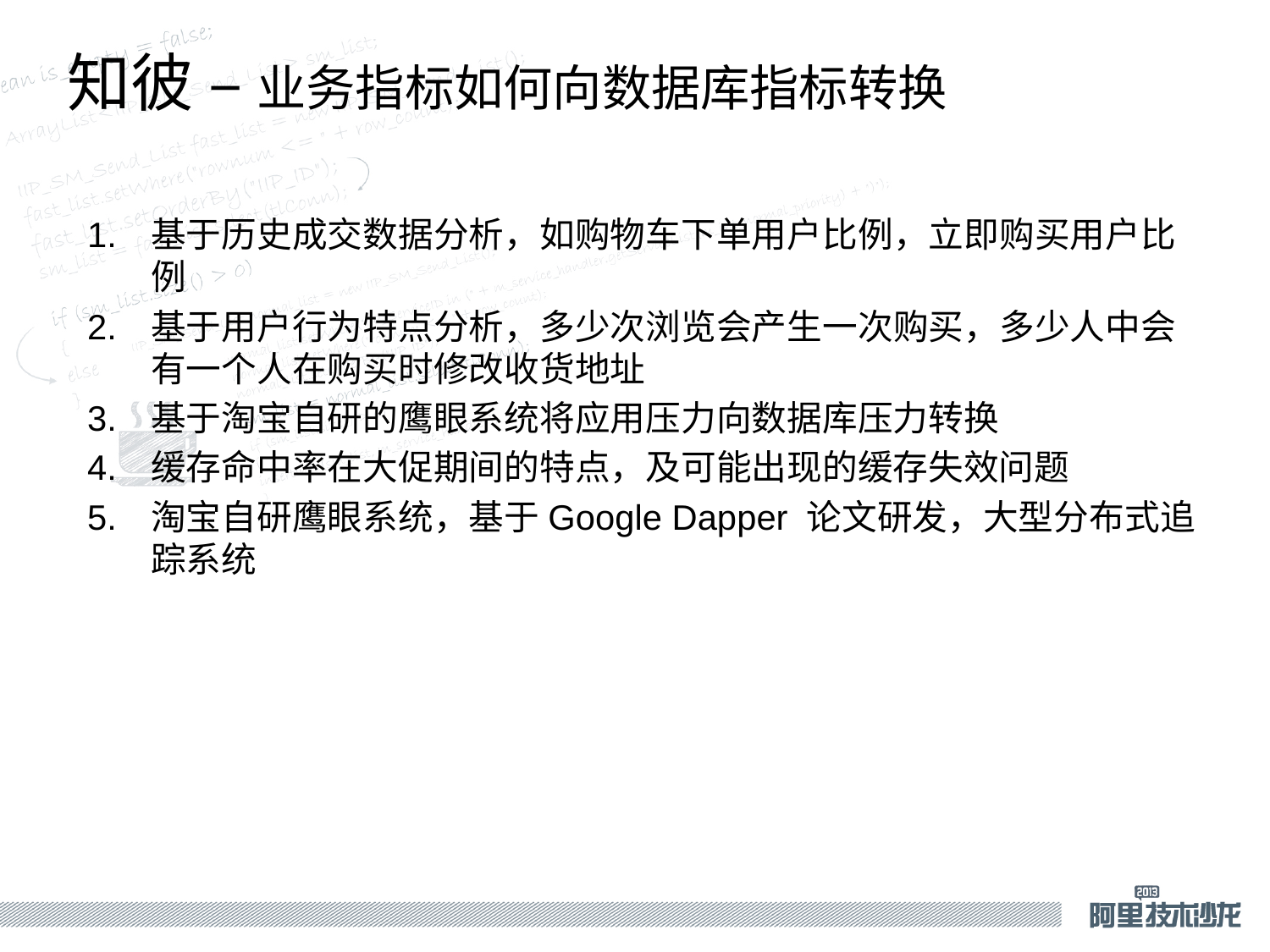

知彼 – 业务指标如何向数据库指标转换

基于历史成交数据分析，如购物车下单用户比例，立即购买用户比例
基于用户行为特点分析，多少次浏览会产生一次购买，多少人中会有一个人在购买时修改收货地址
基于淘宝自研的鹰眼系统将应用压力向数据库压力转换
缓存命中率在大促期间的特点，及可能出现的缓存失效问题
淘宝自研鹰眼系统，基于Google Dapper 论文研发，大型分布式追踪系统